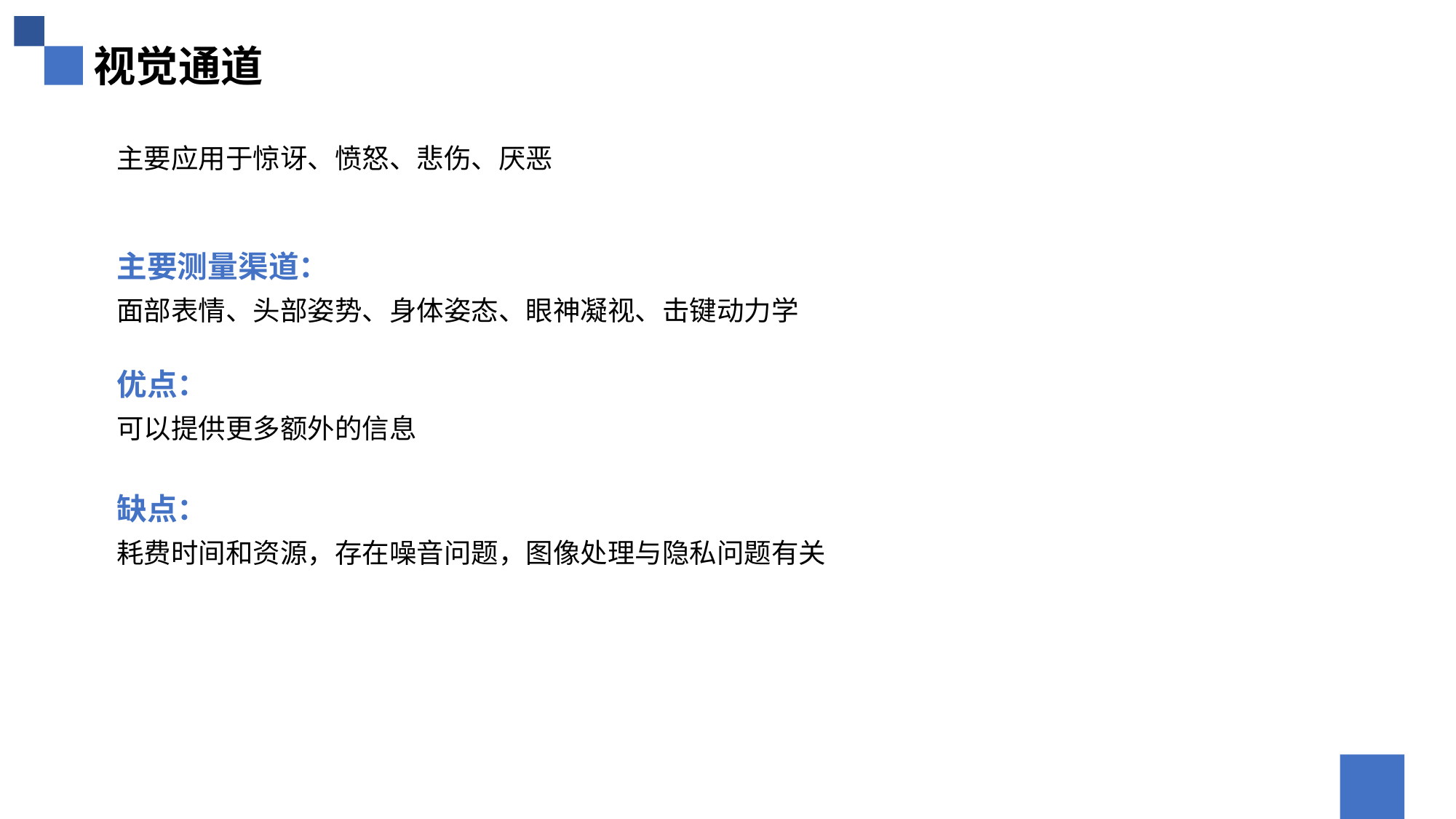

视觉通道
主要应用于惊讶、愤怒、悲伤、厌恶
主要测量渠道：
面部表情、头部姿势、身体姿态、眼神凝视、击键动力学
优点：
可以提供更多额外的信息
缺点：
耗费时间和资源，存在噪音问题，图像处理与隐私问题有关